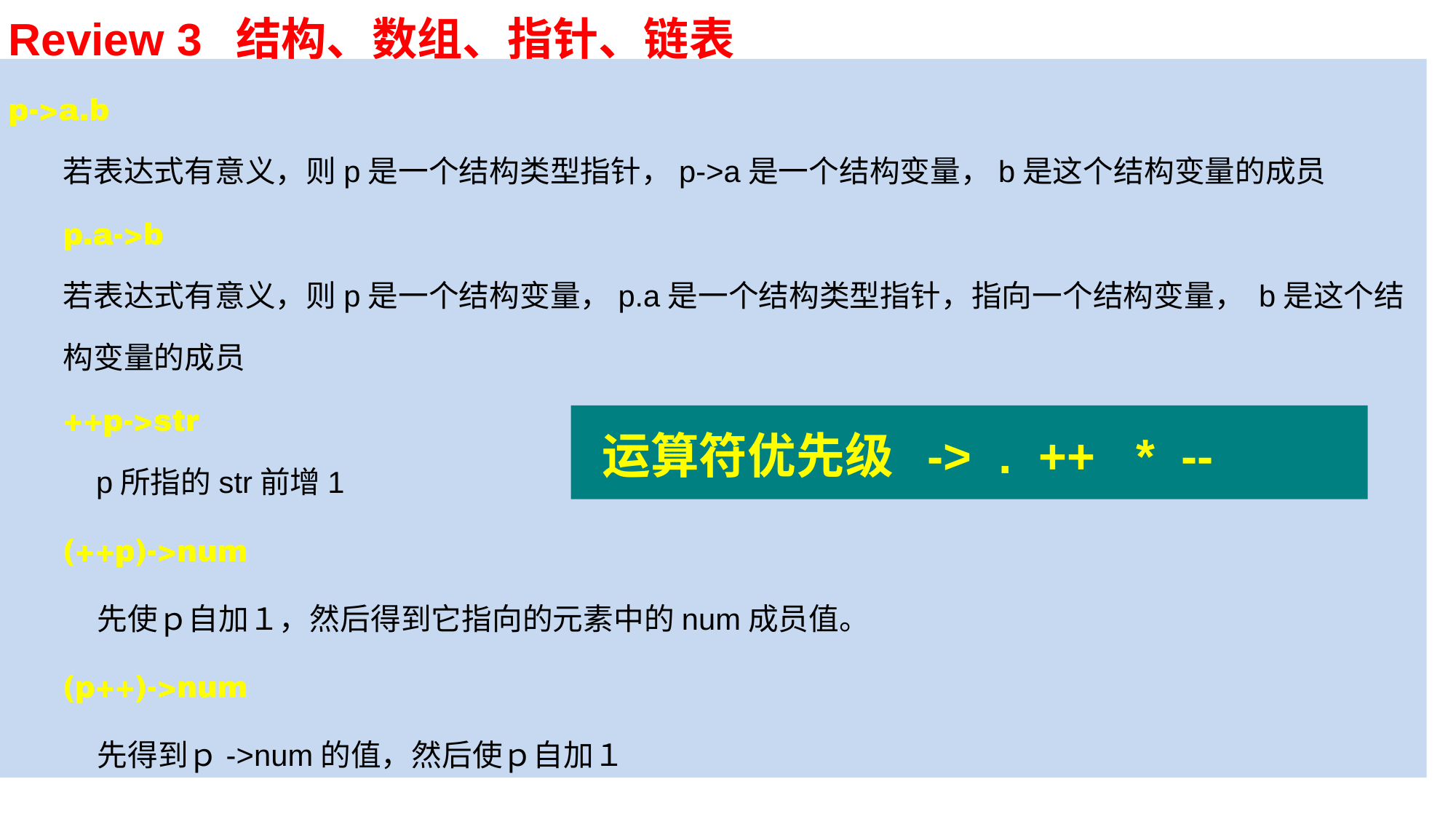

Review 3  结构、数组、指针、链表
p->a.b
若表达式有意义，则p是一个结构类型指针，p->a是一个结构变量，b是这个结构变量的成员
p.a->b
若表达式有意义，则p是一个结构变量，p.a是一个结构类型指针，指向一个结构变量， b是这个结构变量的成员
++p->str
  p所指的str前增1
(++p)->num
    先使ｐ自加１，然后得到它指向的元素中的num成员值。
(p++)->num
    先得到ｐ->num的值，然后使ｐ自加１
 运算符优先级  ->  .  ++   *  --